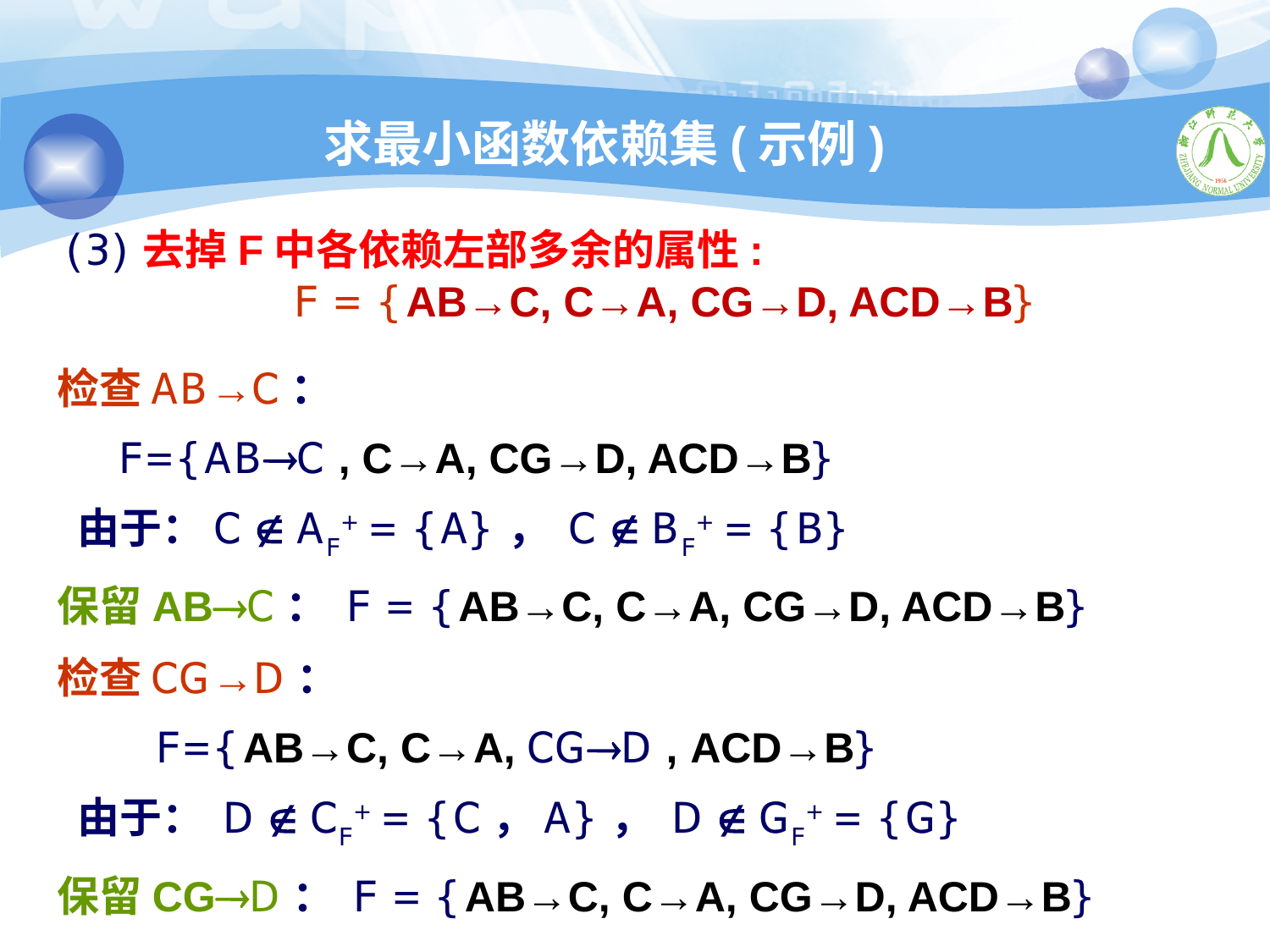

求最小函数依赖集(示例)
 (3)去掉F中各依赖左部多余的属性:

 F = {AB→C, C→A, CG→D, ACD→B}
检查AB→C：
     F={AB→C , C→A, CG→D, ACD→B}
 由于：C ∉ AF+ = {A}， C ∉ BF+ = {B}
保留AB→C： F = {AB→C, C→A, CG→D, ACD→B}
检查CG→D：
        F={AB→C, C→A, CG→D , ACD→B}
 由于： D ∉ CF+ = {C，A}， D ∉ GF+ = {G}
保留CG→D： F = {AB→C, C→A, CG→D, ACD→B}